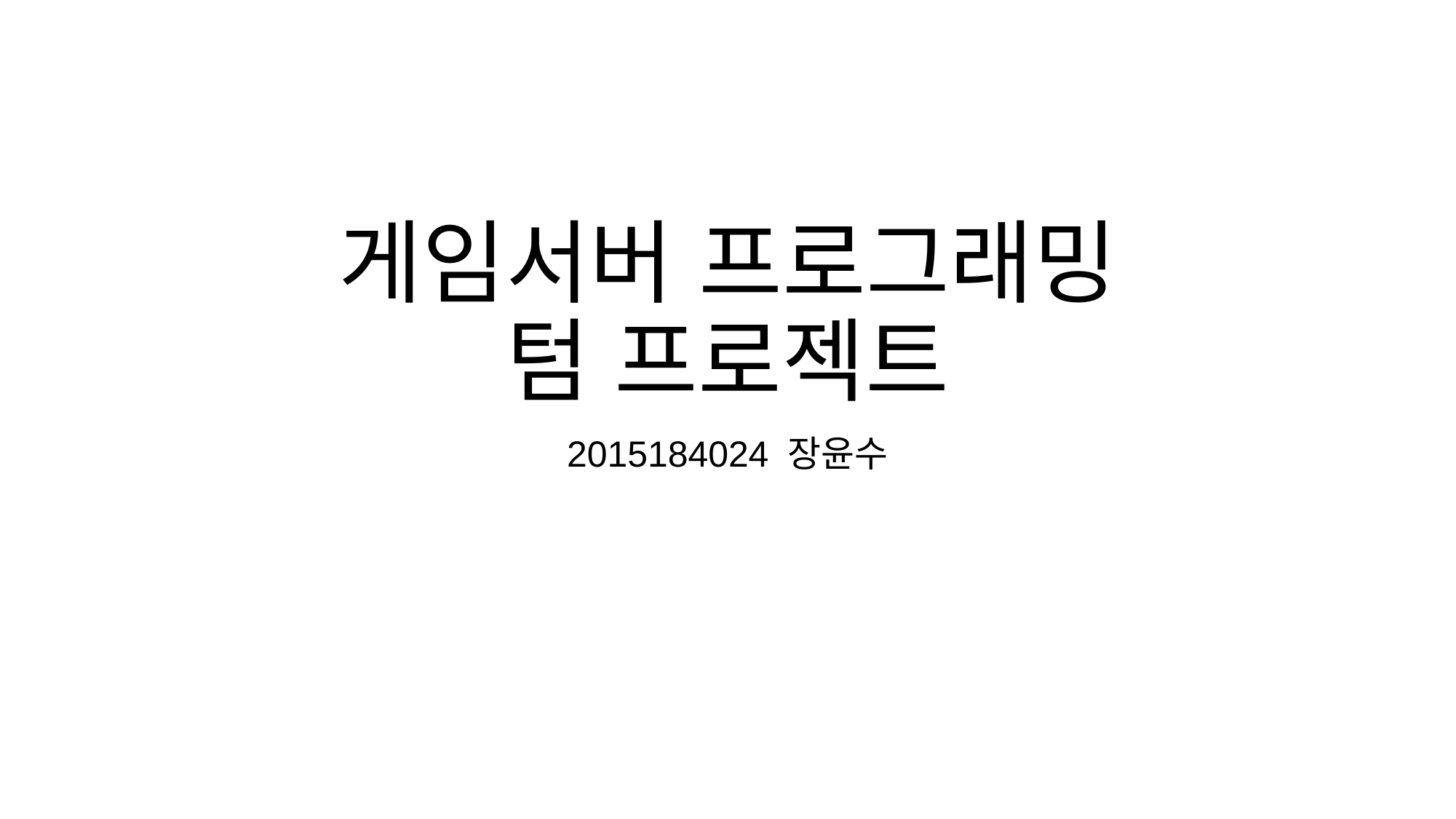

# 게임서버 프로그래밍 텀 프로젝트
2015184024 장윤수